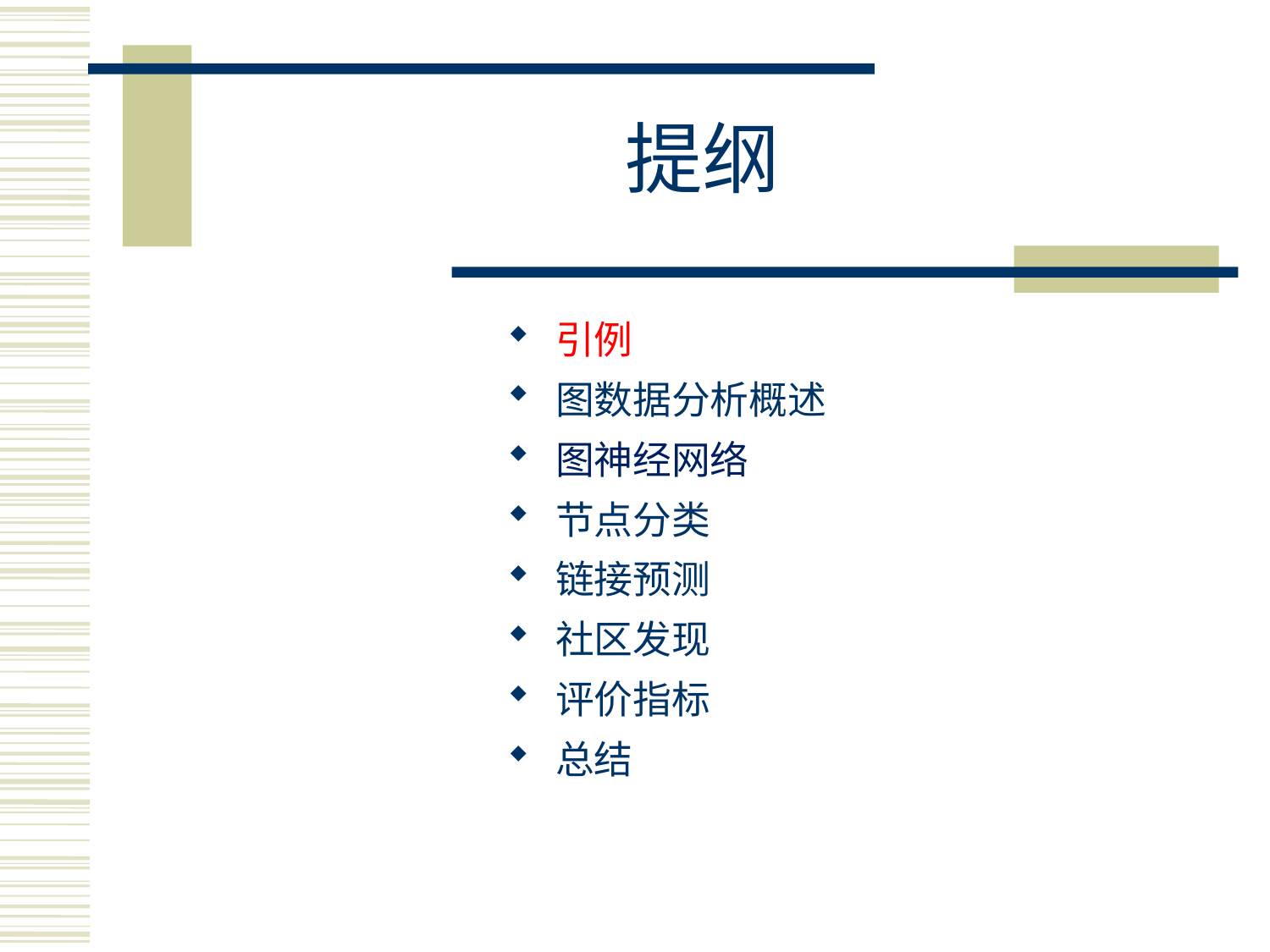

# 提纲
引例
图数据分析概述
图神经网络
节点分类
链接预测
社区发现
评价指标
总结